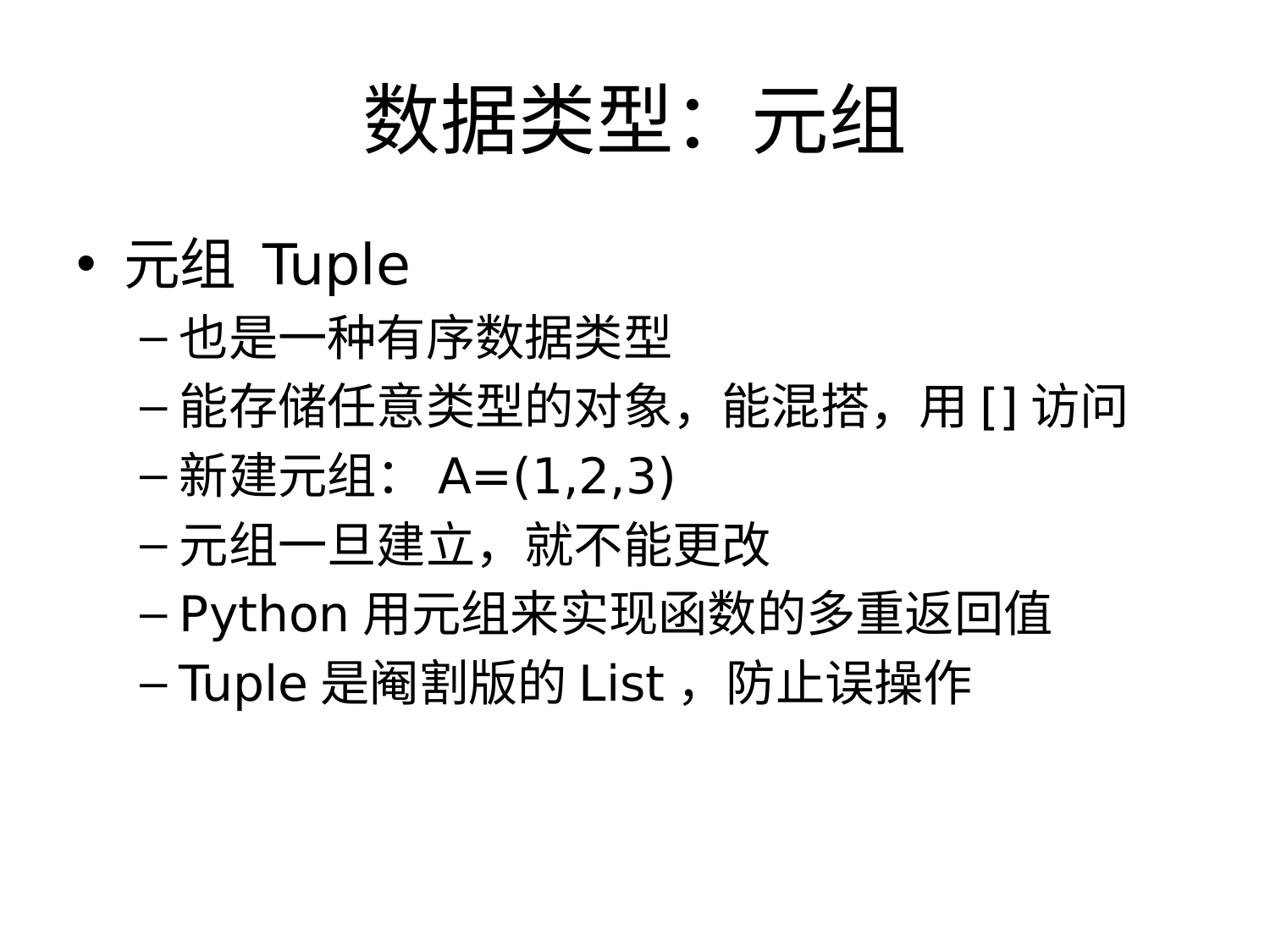

# 数据类型：元组
元组 Tuple
也是一种有序数据类型
能存储任意类型的对象，能混搭，用[]访问
新建元组：A=(1,2,3)
元组一旦建立，就不能更改
Python用元组来实现函数的多重返回值
Tuple是阉割版的List，防止误操作